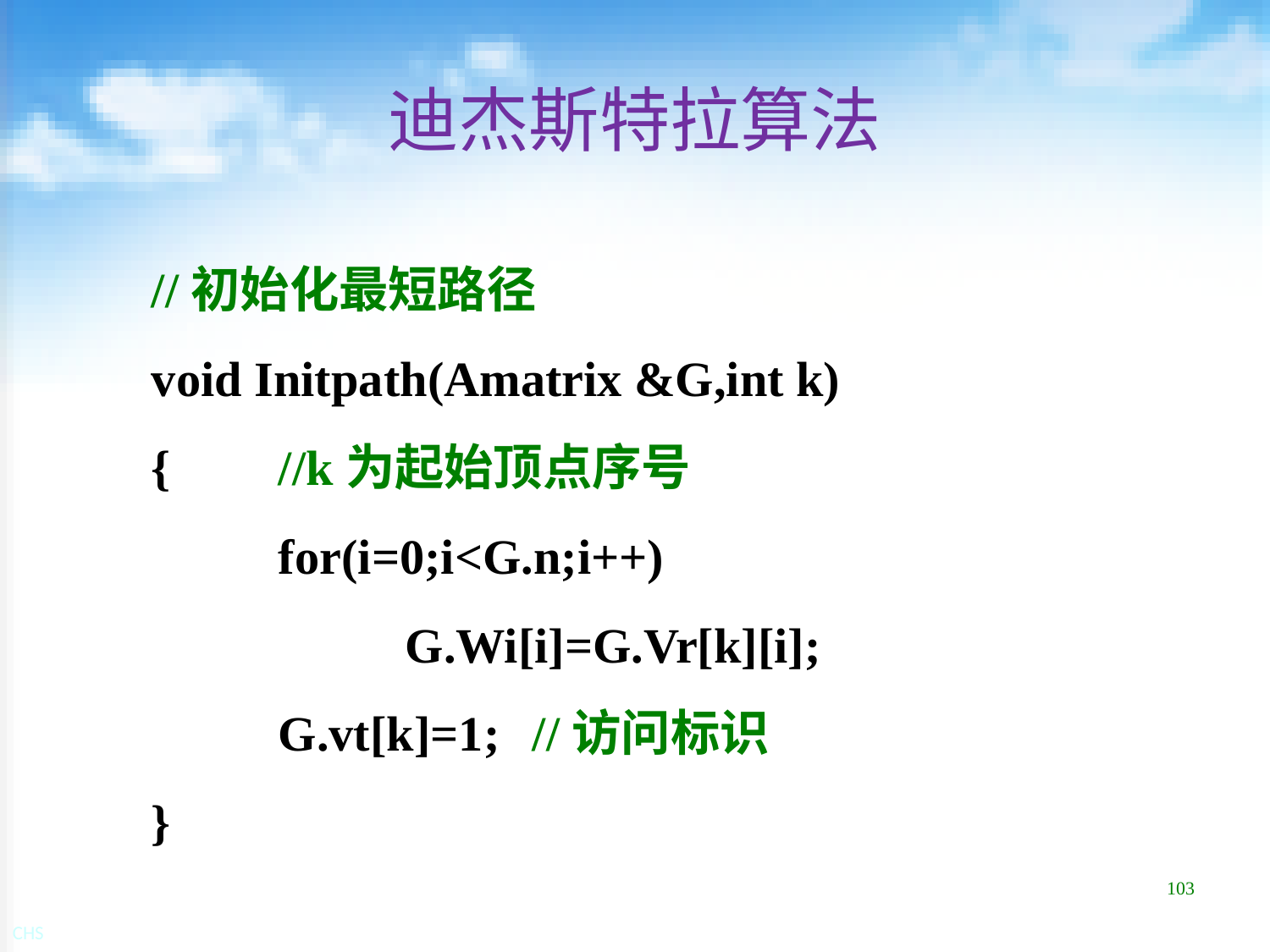

# 迪杰斯特拉算法
//初始化最短路径
void Initpath(Amatrix &G,int k)
{	//k为起始顶点序号
	for(i=0;i<G.n;i++)
		G.Wi[i]=G.Vr[k][i];
	G.vt[k]=1;	//访问标识
}
103